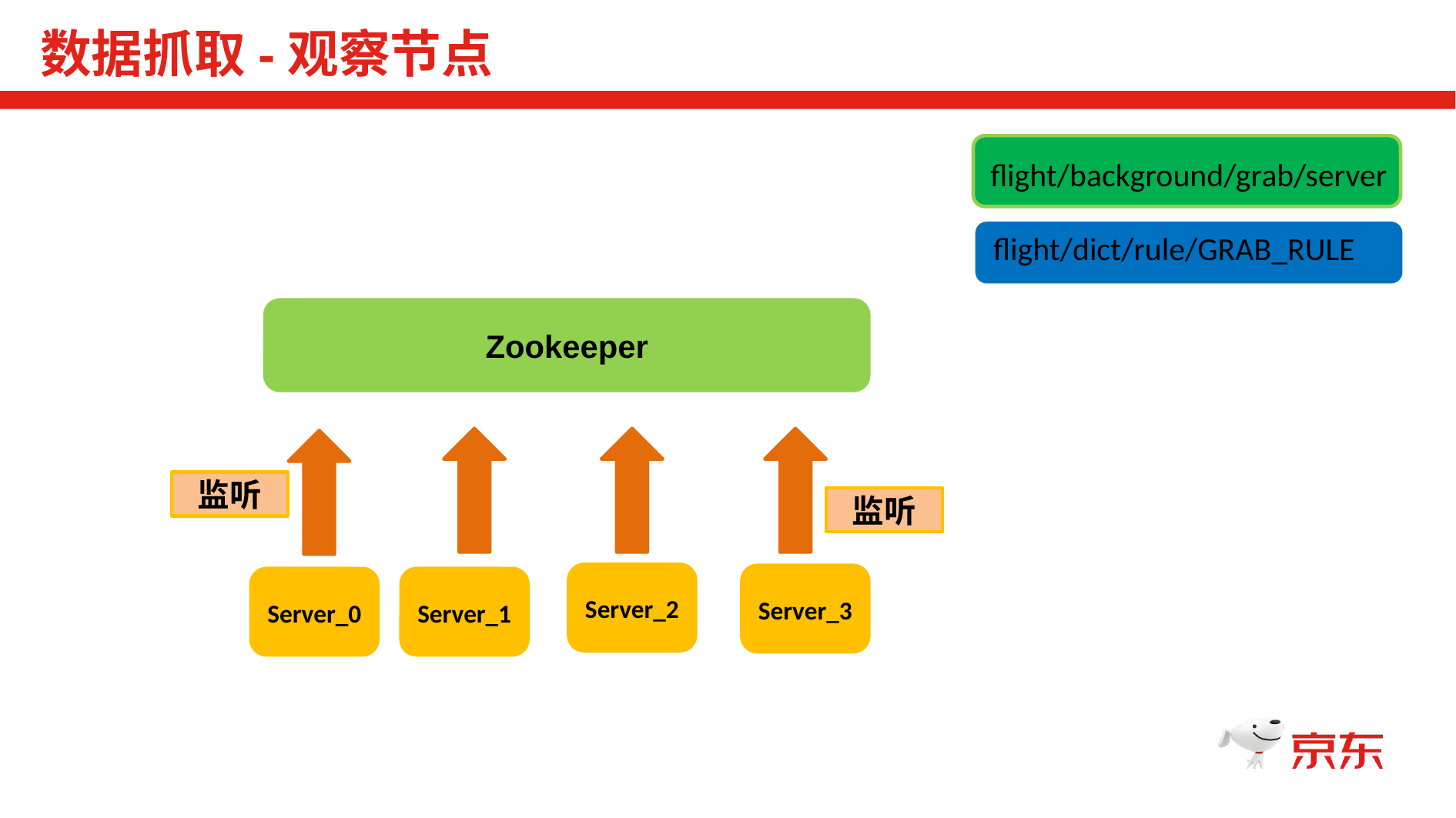

数据抓取-观察节点

flight/background/grab/server
flight/dict/rule/GRAB_RULE

Zookeeper

监听
监听

Server_2

Server_3

Server_0

Server_1